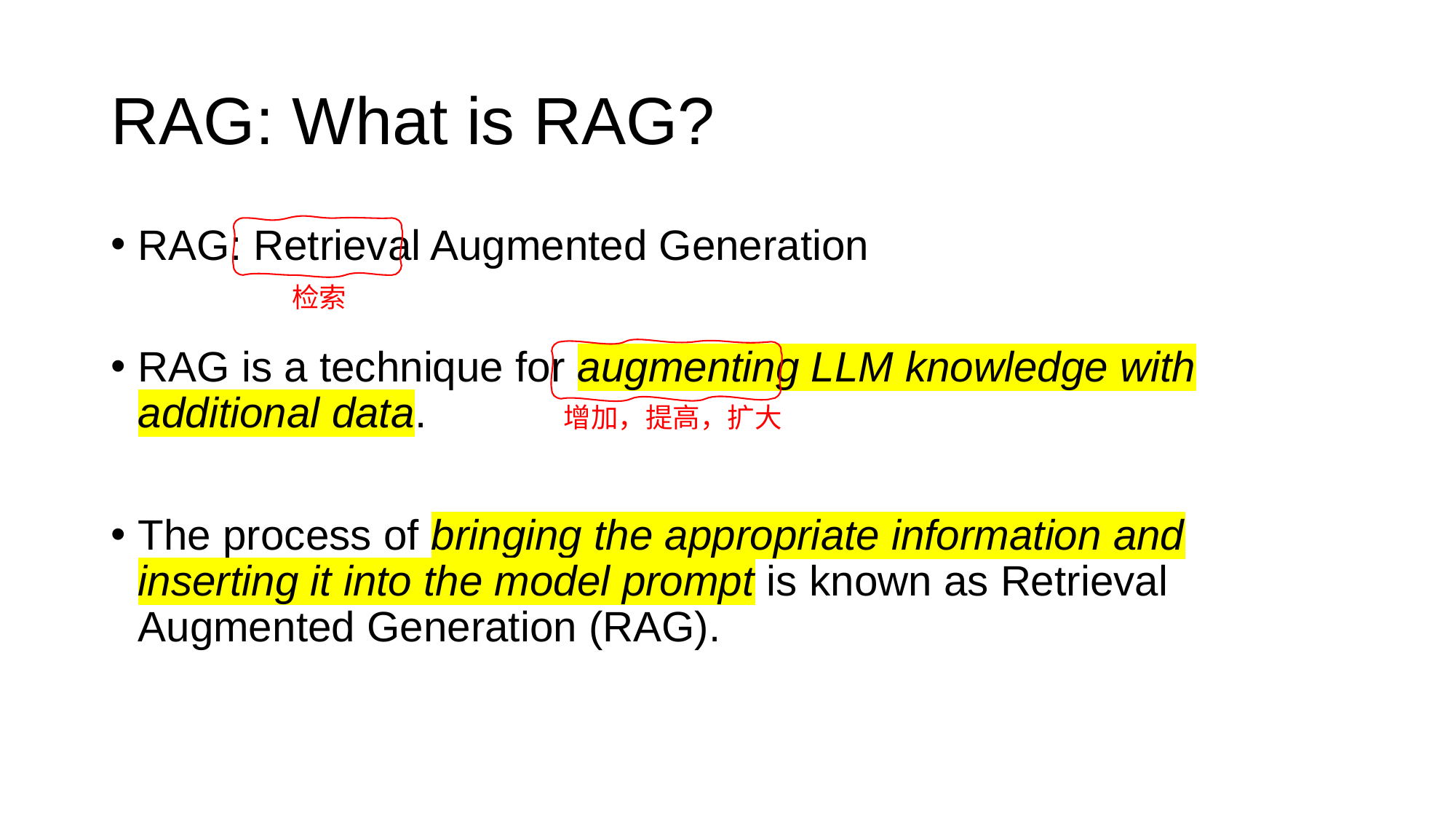

# RAG: What is RAG?
RAG: Retrieval Augmented Generation

RAG is a technique for augmenting LLM knowledge with additional data.

The process of bringing the appropriate information and inserting it into the model prompt is known as Retrieval Augmented Generation (RAG).

检索

增加，提高，扩大